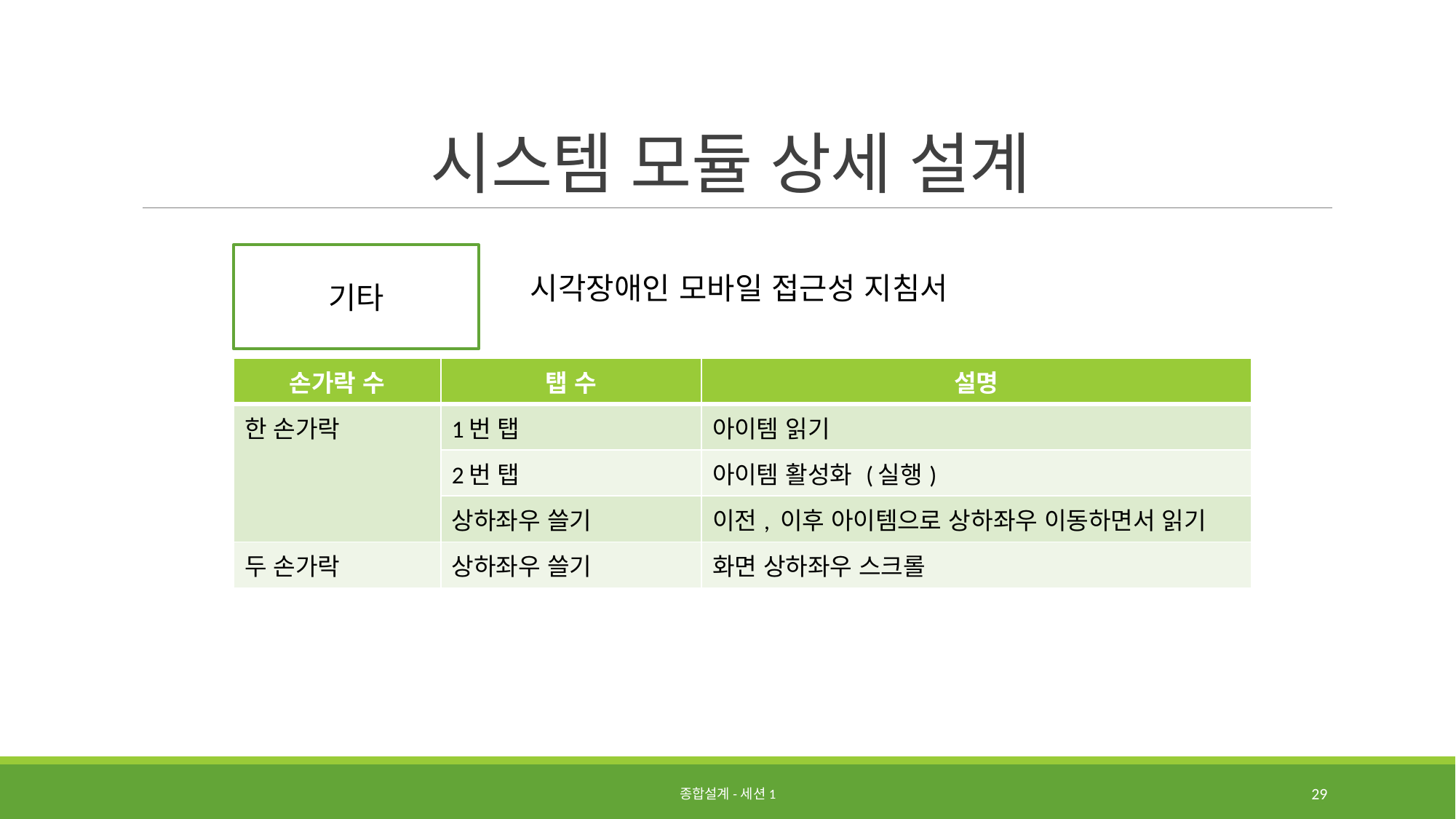

# 시스템 모듈 상세 설계
설계
기타
시각장애인 모바일 접근성 지침서
| 손가락 수 | 탭 수 | 설명 |
| --- | --- | --- |
| 한 손가락 | 1번 탭 | 아이템 읽기 |
|  | 2번 탭 | 아이템 활성화 (실행) |
|  | 상하좌우 쓸기 | 이전, 이후 아이템으로 상하좌우 이동하면서 읽기 |
| 두 손가락 | 상하좌우 쓸기 | 화면 상하좌우 스크롤 |
종합설계-세션1
29